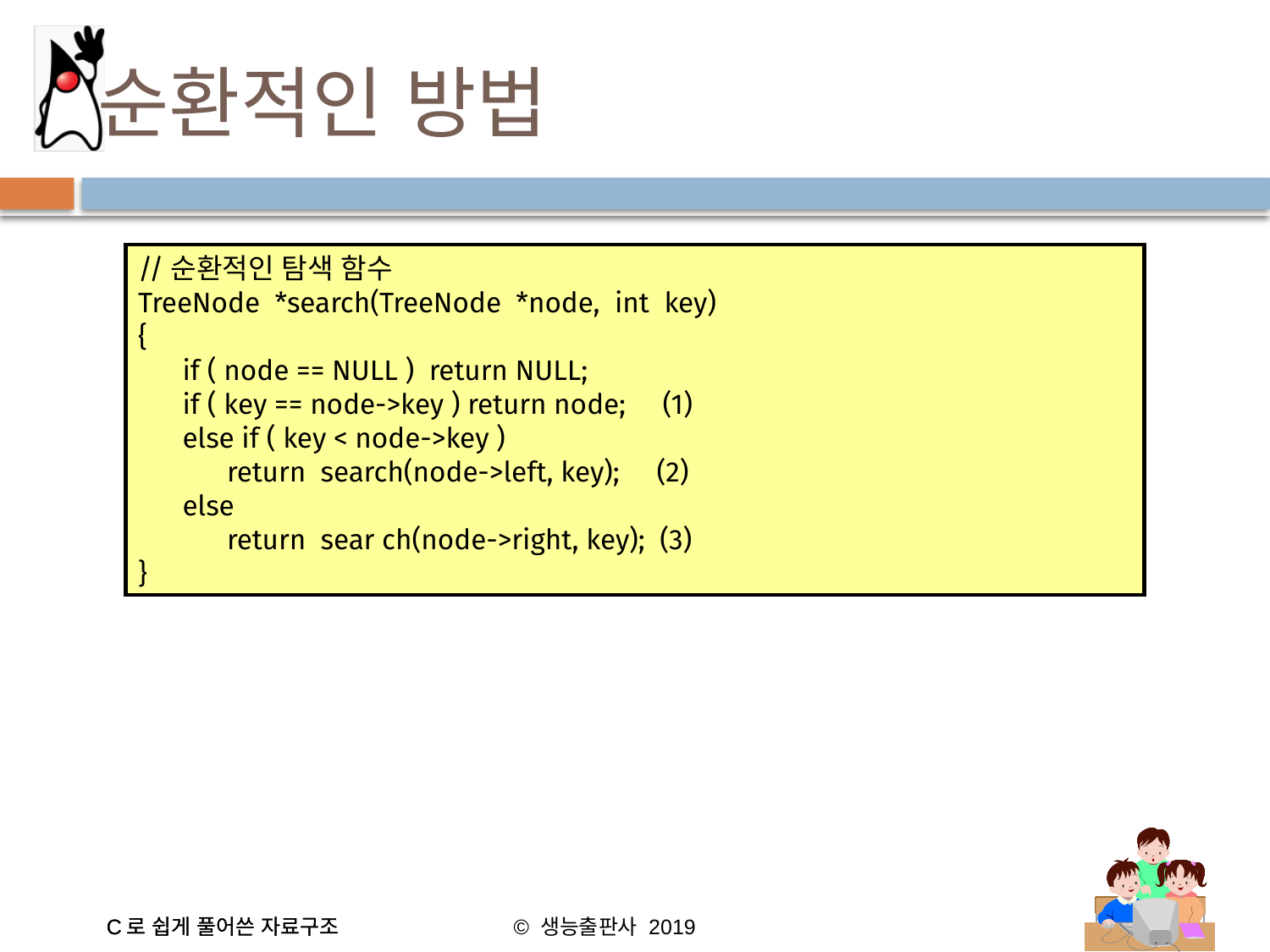

# 순환적인 방법
//순환적인 탐색 함수
TreeNode  *search(TreeNode  *node,  int  key)
{
      if ( node == NULL )  return NULL;
      if ( key == node->key ) return node;     (1)
      else if ( key < node->key )
            return  search(node->left, key);     (2)
      else
            return  sear ch(node->right, key);  (3)
}